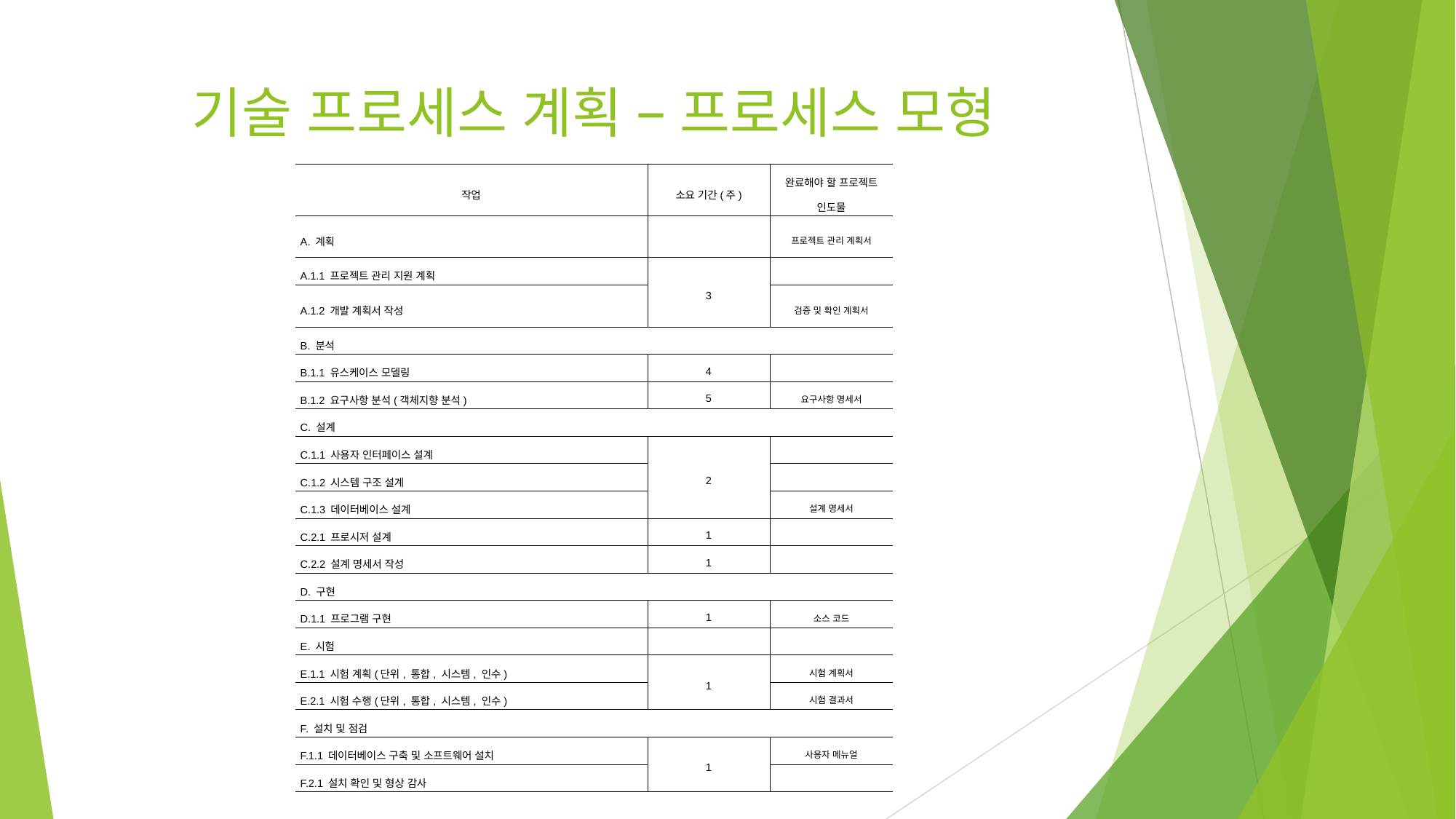

# 기술 프로세스 계획 – 프로세스 모형
| 작업 | 소요 기간(주) | 완료해야 할 프로젝트 인도물 |
| --- | --- | --- |
| A. 계획 |  | 프로젝트 관리 계획서 |
| A.1.1 프로젝트 관리 지원 계획 | 3 |  |
| A.1.2 개발 계획서 작성 |  | 검증 및 확인 계획서 |
| B. 분석 |  |  |
| B.1.1 유스케이스 모델링 | 4 |  |
| B.1.2 요구사항 분석(객체지향 분석) | 5 | 요구사항 명세서 |
| C. 설계 |  |  |
| C.1.1 사용자 인터페이스 설계 | 2 |  |
| C.1.2 시스템 구조 설계 |  |  |
| C.1.3 데이터베이스 설계 |  | 설계 명세서 |
| C.2.1 프로시저 설계 | 1 |  |
| C.2.2 설계 명세서 작성 | 1 |  |
| D. 구현 |  |  |
| D.1.1 프로그램 구현 | 1 | 소스 코드 |
| E. 시험 |  |  |
| E.1.1 시험 계획(단위, 통합, 시스템, 인수) | 1 | 시험 계획서 |
| E.2.1 시험 수행(단위, 통합, 시스템, 인수) |  | 시험 결과서 |
| F. 설치 및 점검 |  |  |
| F.1.1 데이터베이스 구축 및 소프트웨어 설치 | 1 | 사용자 메뉴얼 |
| F.2.1 설치 확인 및 형상 감사 |  |  |